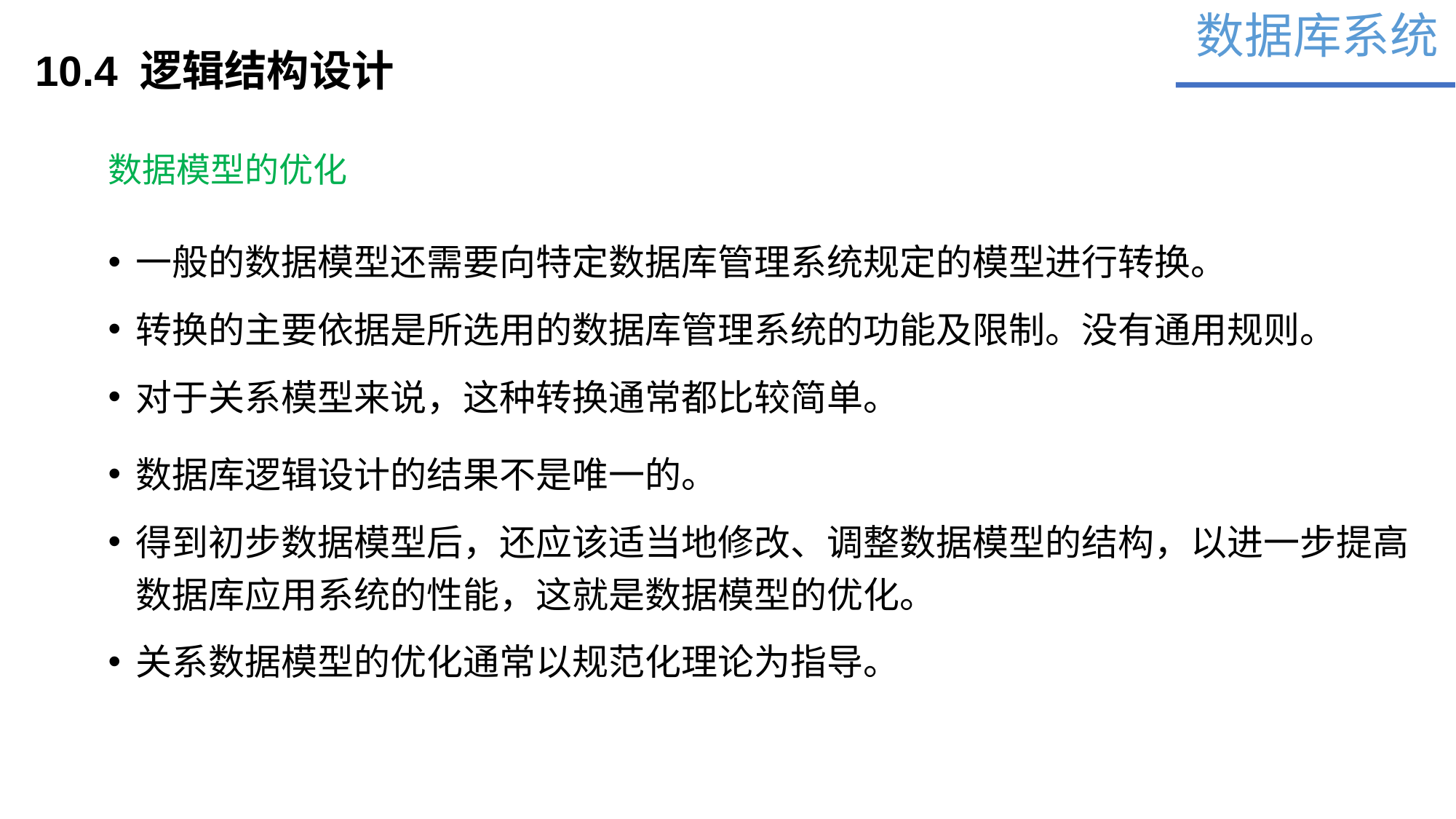

数据库系统
10.4 逻辑结构设计

数据模型的优化
一般的数据模型还需要向特定数据库管理系统规定的模型进行转换。
转换的主要依据是所选用的数据库管理系统的功能及限制。没有通用规则。
对于关系模型来说，这种转换通常都比较简单。
数据库逻辑设计的结果不是唯一的。
得到初步数据模型后，还应该适当地修改、调整数据模型的结构，以进一步提高数据库应用系统的性能，这就是数据模型的优化。
关系数据模型的优化通常以规范化理论为指导。